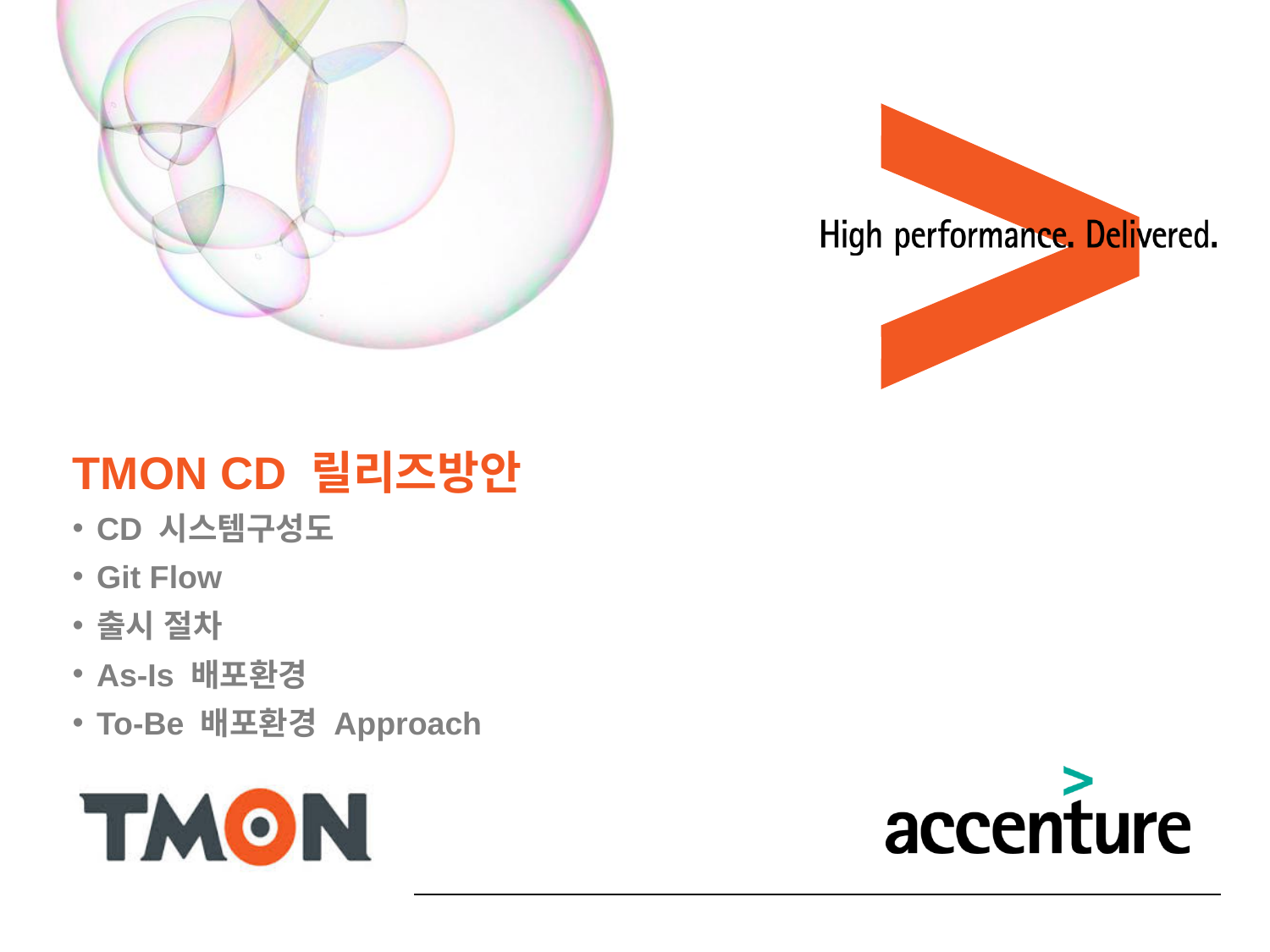

# TMON CD 릴리즈방안
CD 시스템구성도
Git Flow
출시 절차
As-Is 배포환경
To-Be 배포환경 Approach